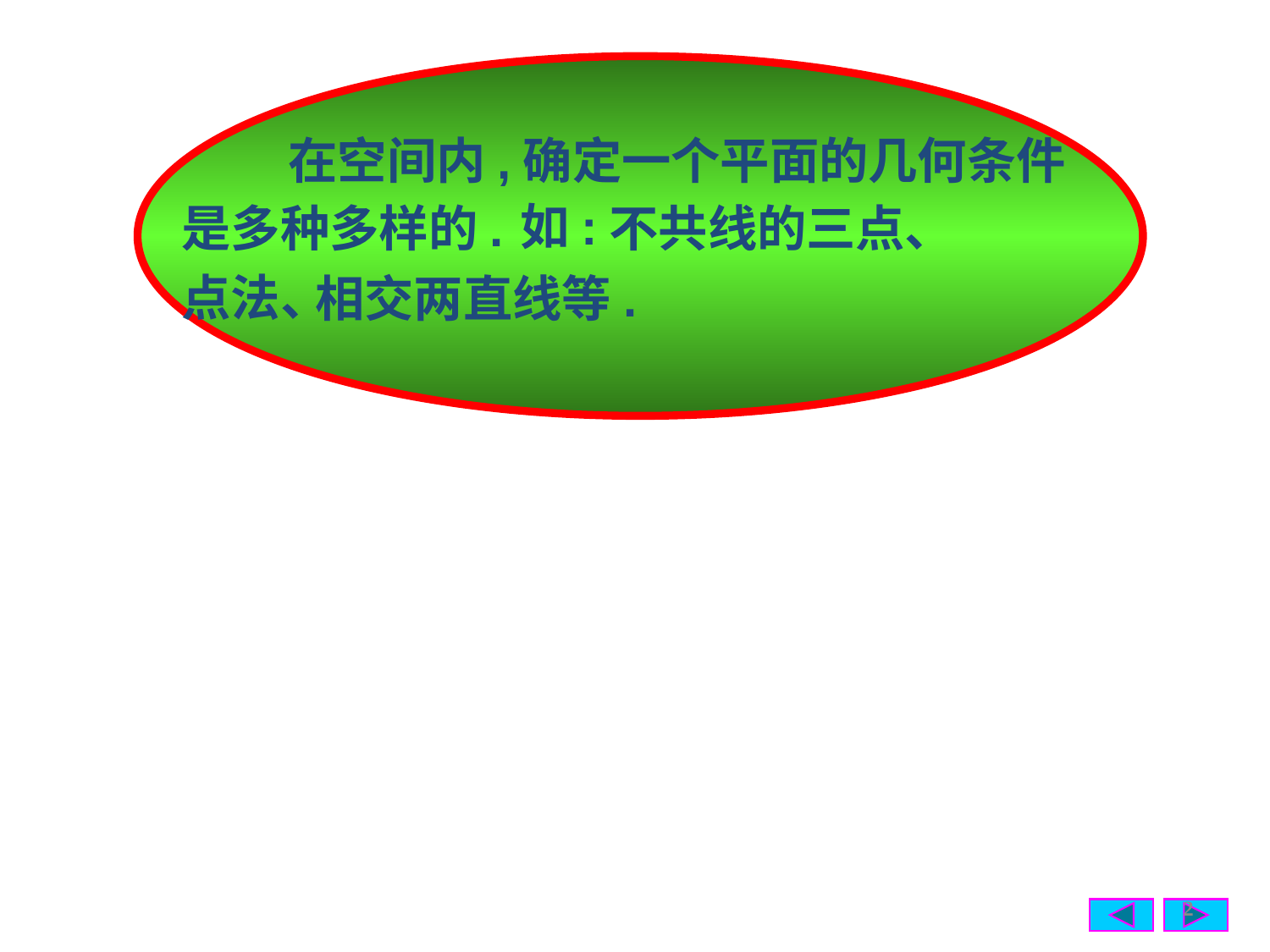

在空间内,确定一个平面的几何条件
如:
是多种多样的.
不共线的三点、
点法、
相交两直线等.
2